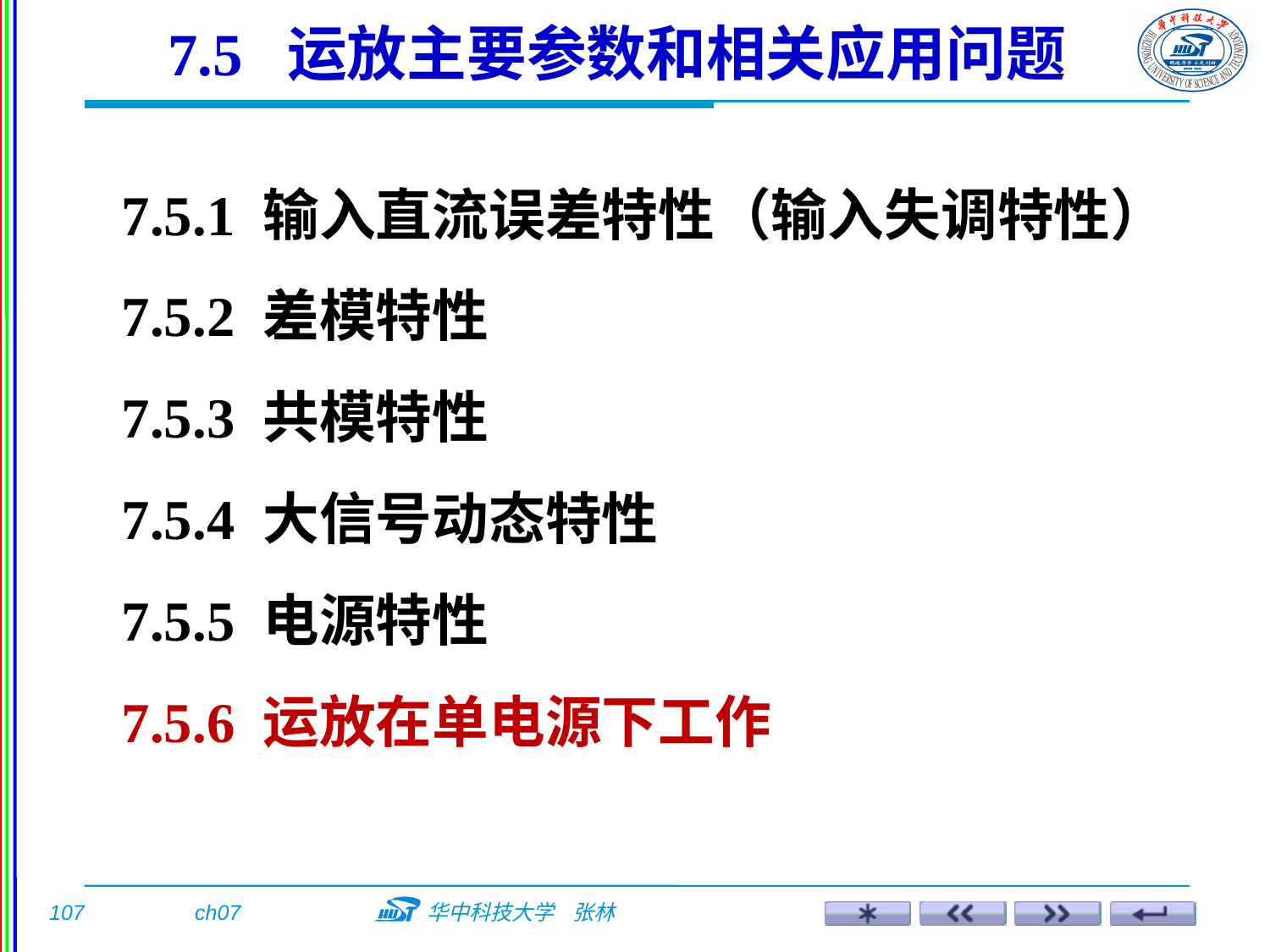

7.5  运放主要参数和相关应用问题
7.5.1 输入直流误差特性（输入失调特性）
7.5.2 差模特性
7.5.3 共模特性
7.5.4 大信号动态特性
7.5.5 电源特性
7.5.6 运放在单电源下工作